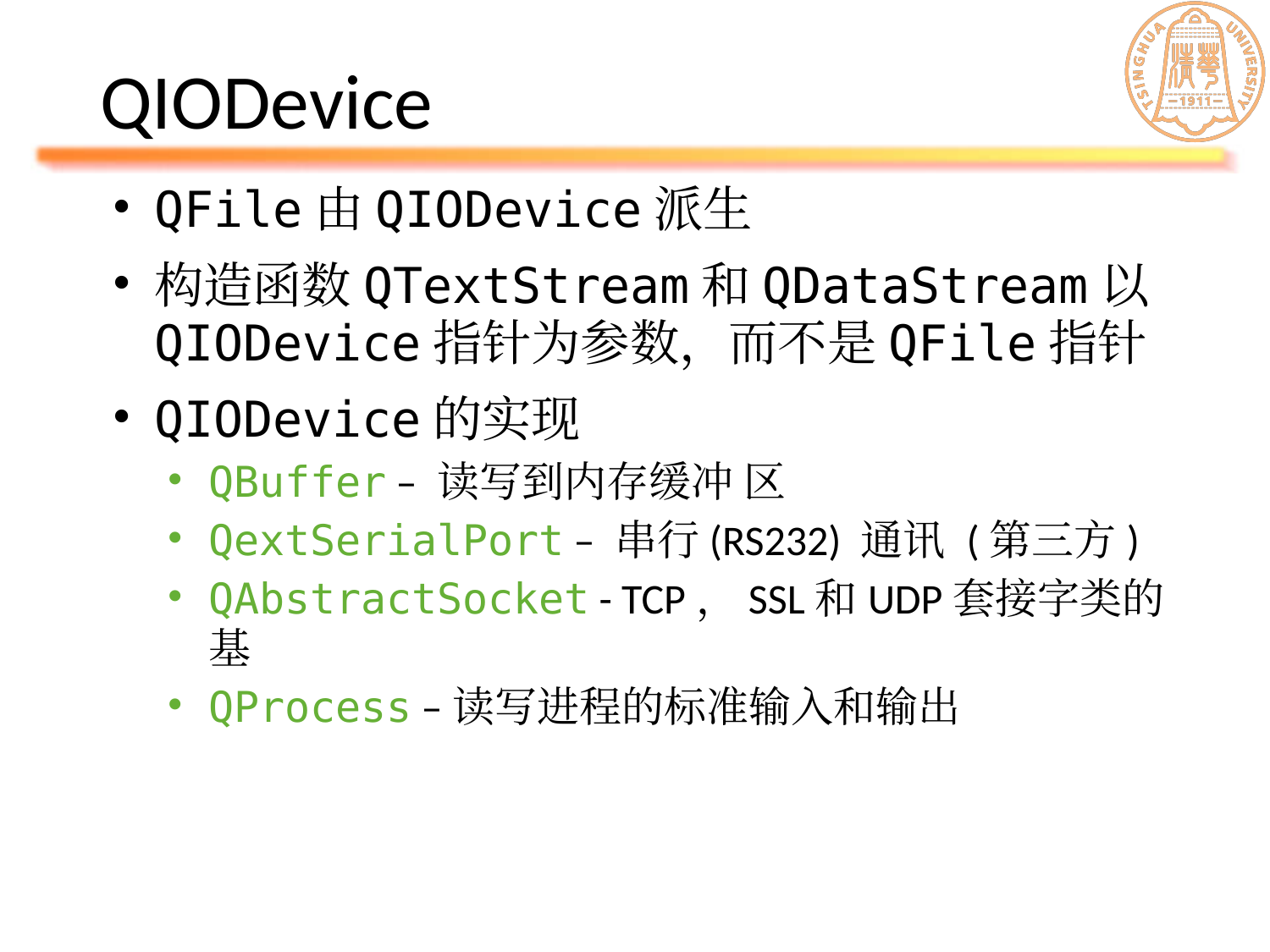

# QIODevice
QFile由QIODevice派生
构造函数QTextStream和QDataStream以QIODevice指针为参数，而不是QFile指针
QIODevice的实现
QBuffer – 读写到内存缓冲 区
QextSerialPort – 串行(RS232) 通讯 (第三方)
QAbstractSocket - TCP，SSL和UDP套接字类的基
QProcess –读写进程的标准输入和输出